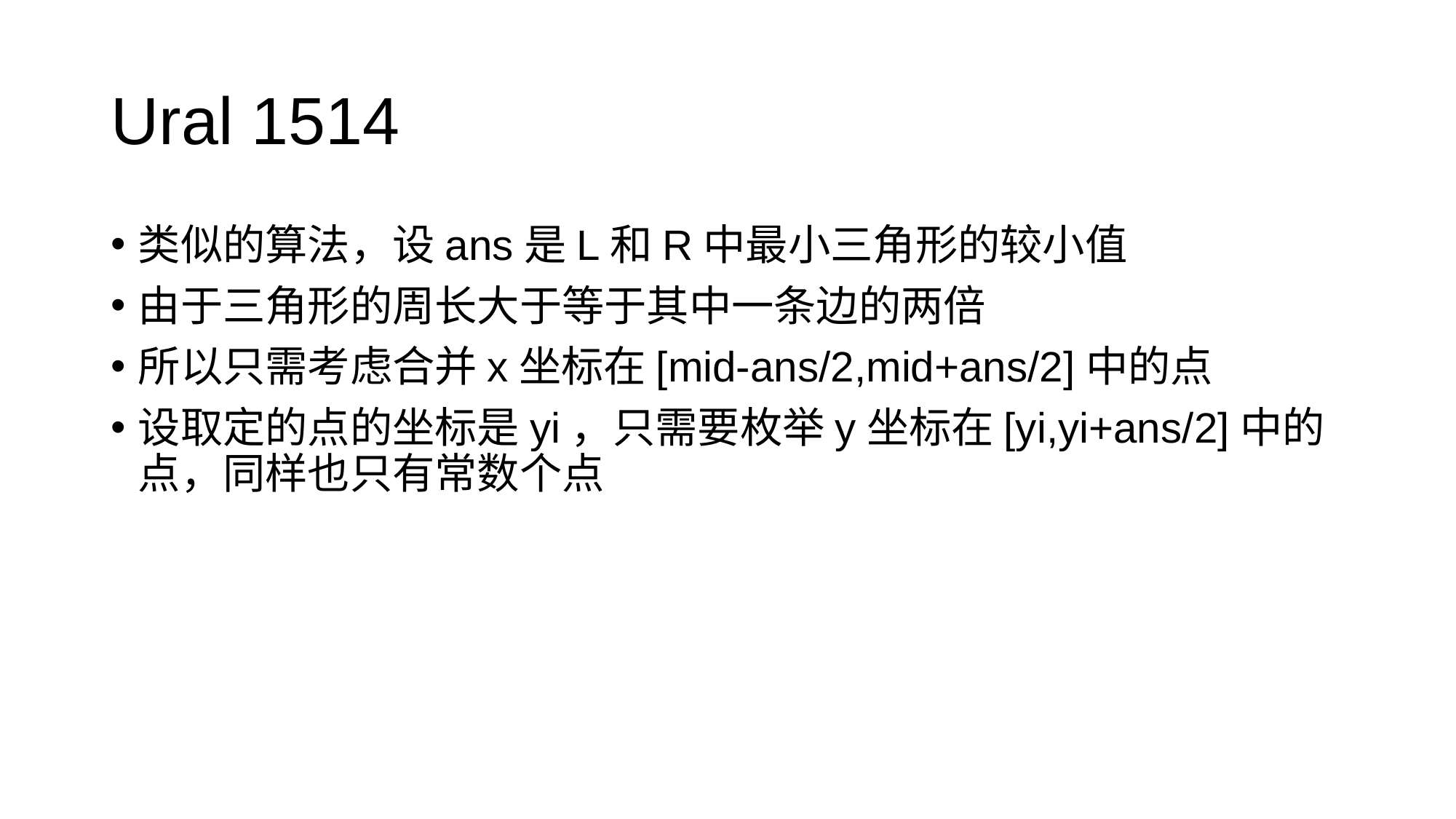

# Ural 1514
类似的算法，设ans是L和R中最小三角形的较小值
由于三角形的周长大于等于其中一条边的两倍
所以只需考虑合并x坐标在[mid-ans/2,mid+ans/2]中的点
设取定的点的坐标是yi，只需要枚举y坐标在[yi,yi+ans/2]中的点，同样也只有常数个点